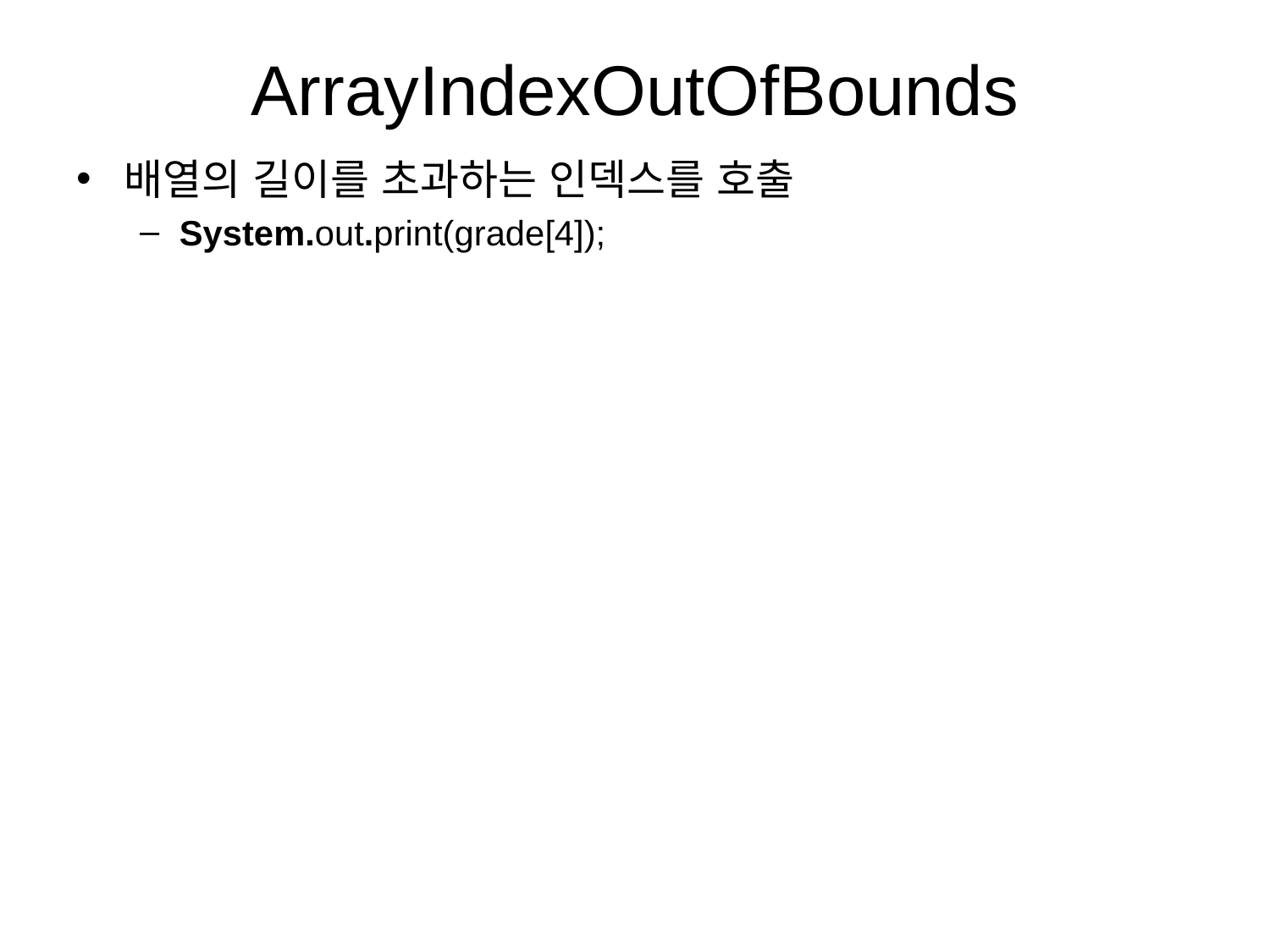

# ArrayIndexOutOfBounds
배열의 길이를 초과하는 인덱스를 호출
System.out.print(grade[4]);